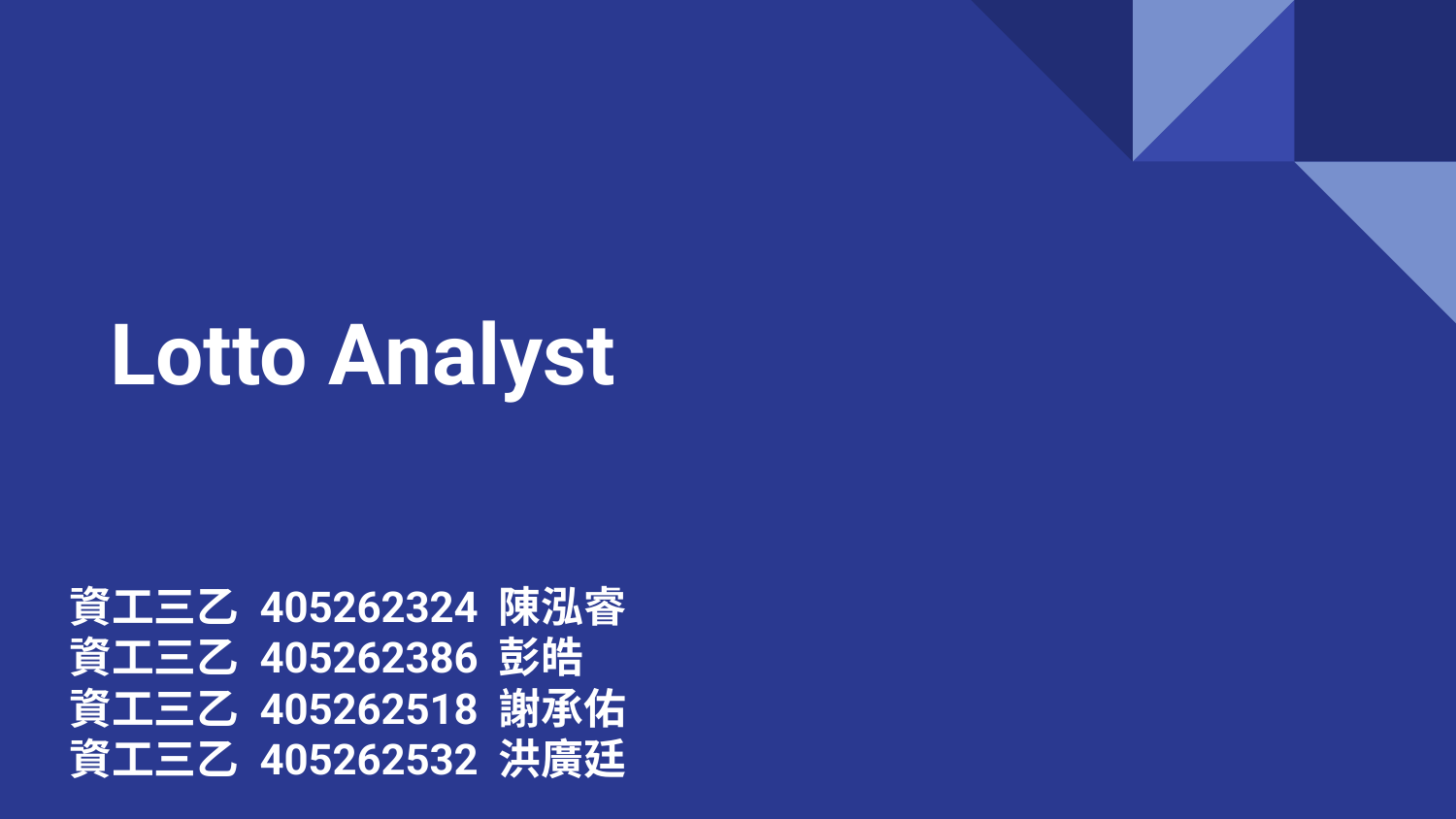

# Lotto Analyst
資工三乙 405262324 陳泓睿
資工三乙 405262386 彭皓
資工三乙 405262518 謝承佑
資工三乙 405262532 洪廣廷